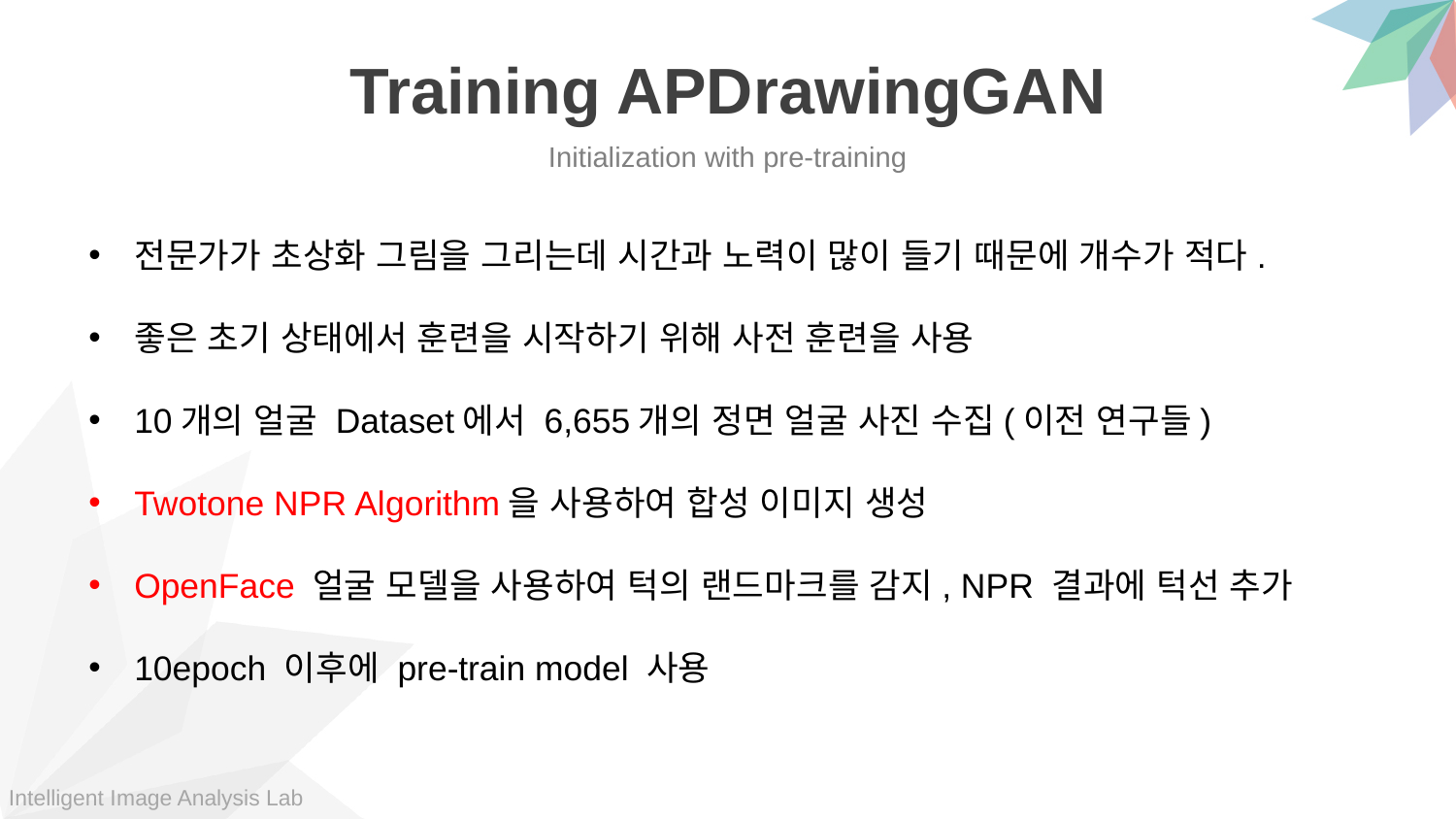

Training APDrawingGAN
Initialization with pre-training
전문가가 초상화 그림을 그리는데 시간과 노력이 많이 들기 때문에 개수가 적다.
좋은 초기 상태에서 훈련을 시작하기 위해 사전 훈련을 사용
10개의 얼굴 Dataset에서 6,655개의 정면 얼굴 사진 수집(이전 연구들)
Twotone NPR Algorithm을 사용하여 합성 이미지 생성
OpenFace 얼굴 모델을 사용하여 턱의 랜드마크를 감지, NPR 결과에 턱선 추가
10epoch 이후에 pre-train model 사용